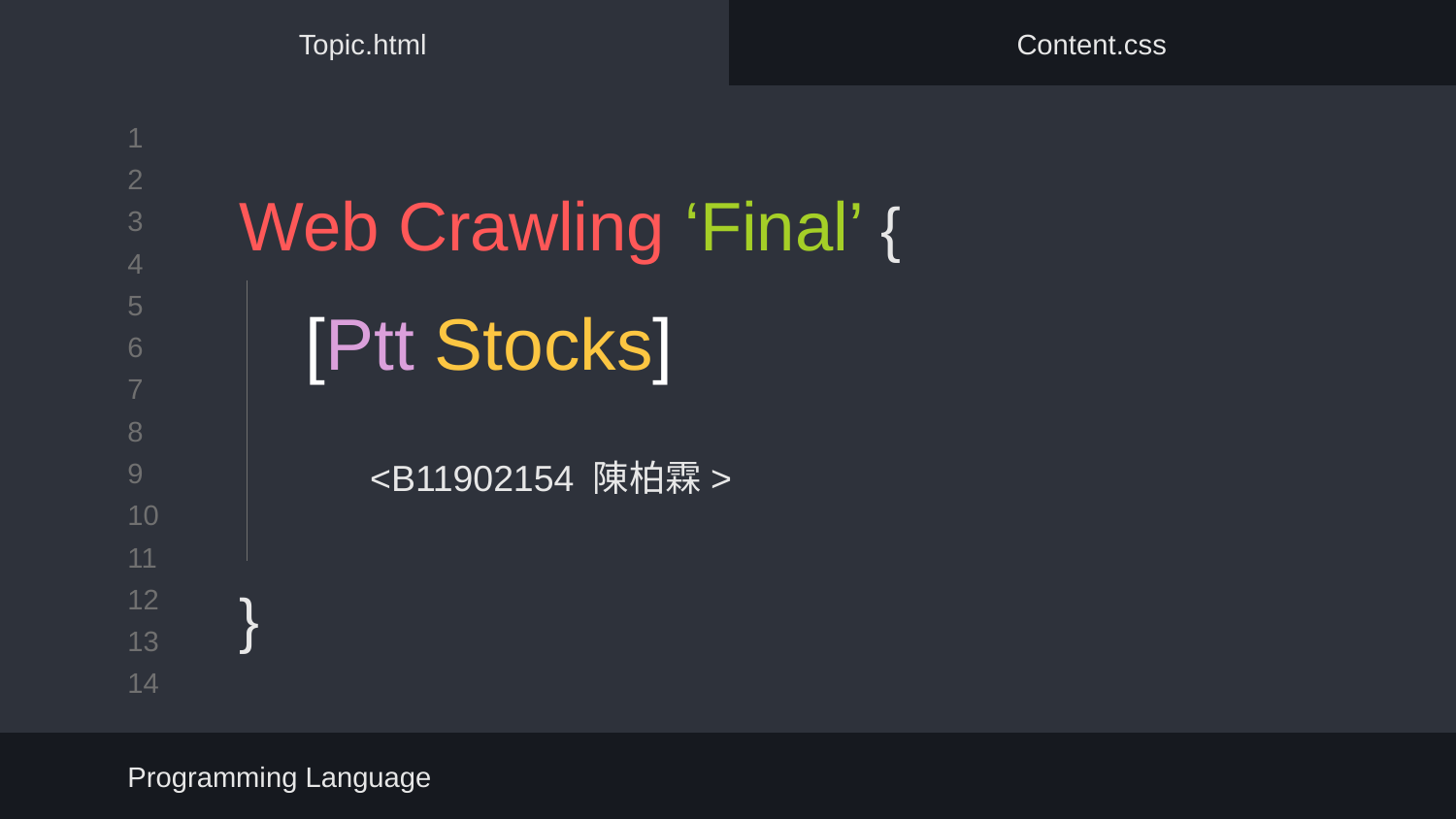

Topic.html
Content.css
# Web Crawling ‘Final’ {
}
[Ptt Stocks]
<B11902154 陳柏霖>
Programming Language